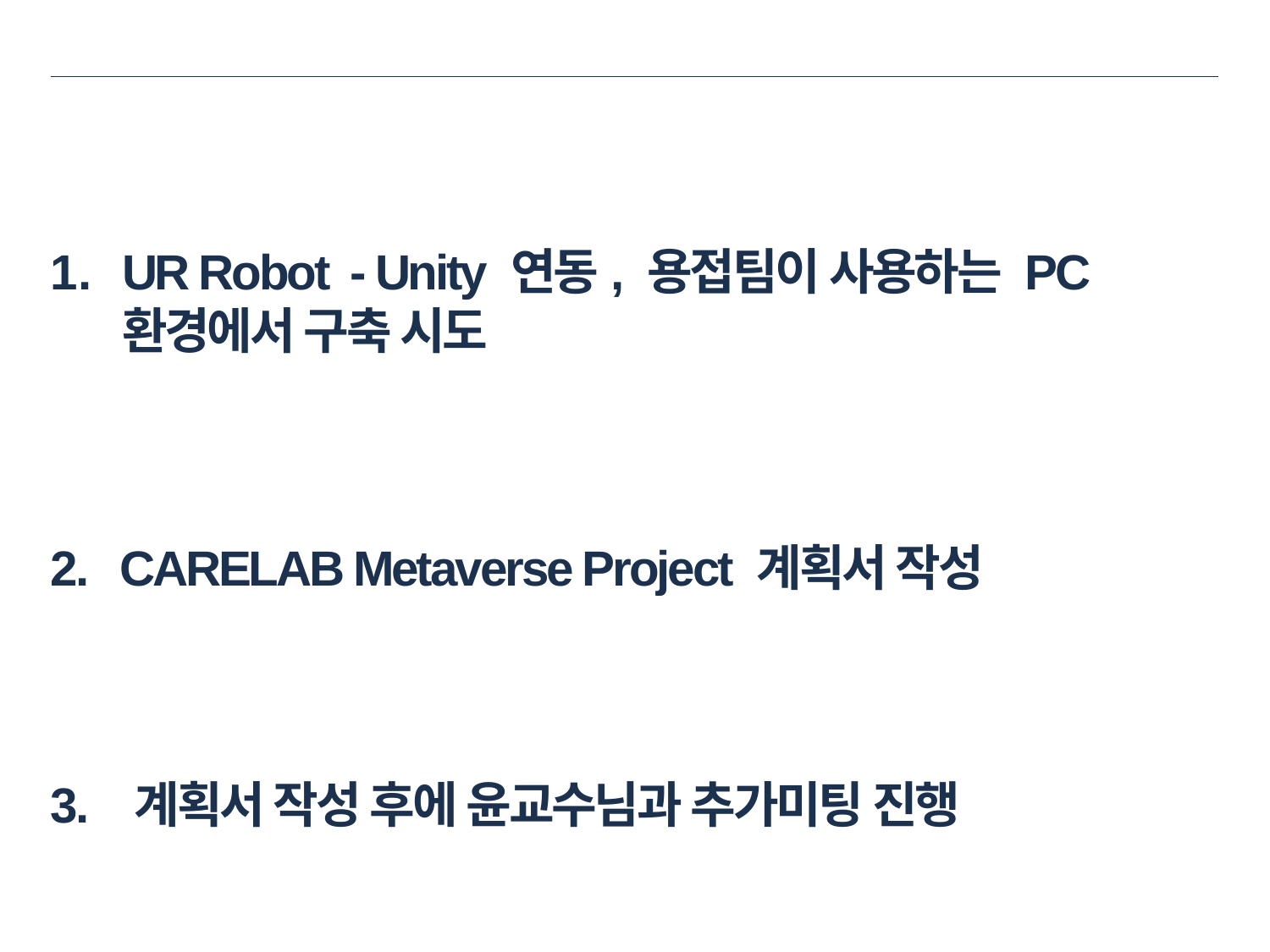

UR Robot  - Unity 연동, 용접팀이 사용하는 PC 환경에서 구축 시도

2.   CARELAB Metaverse Project 계획서 작성

3.   계획서 작성 후에 윤교수님과 추가미팅 진행